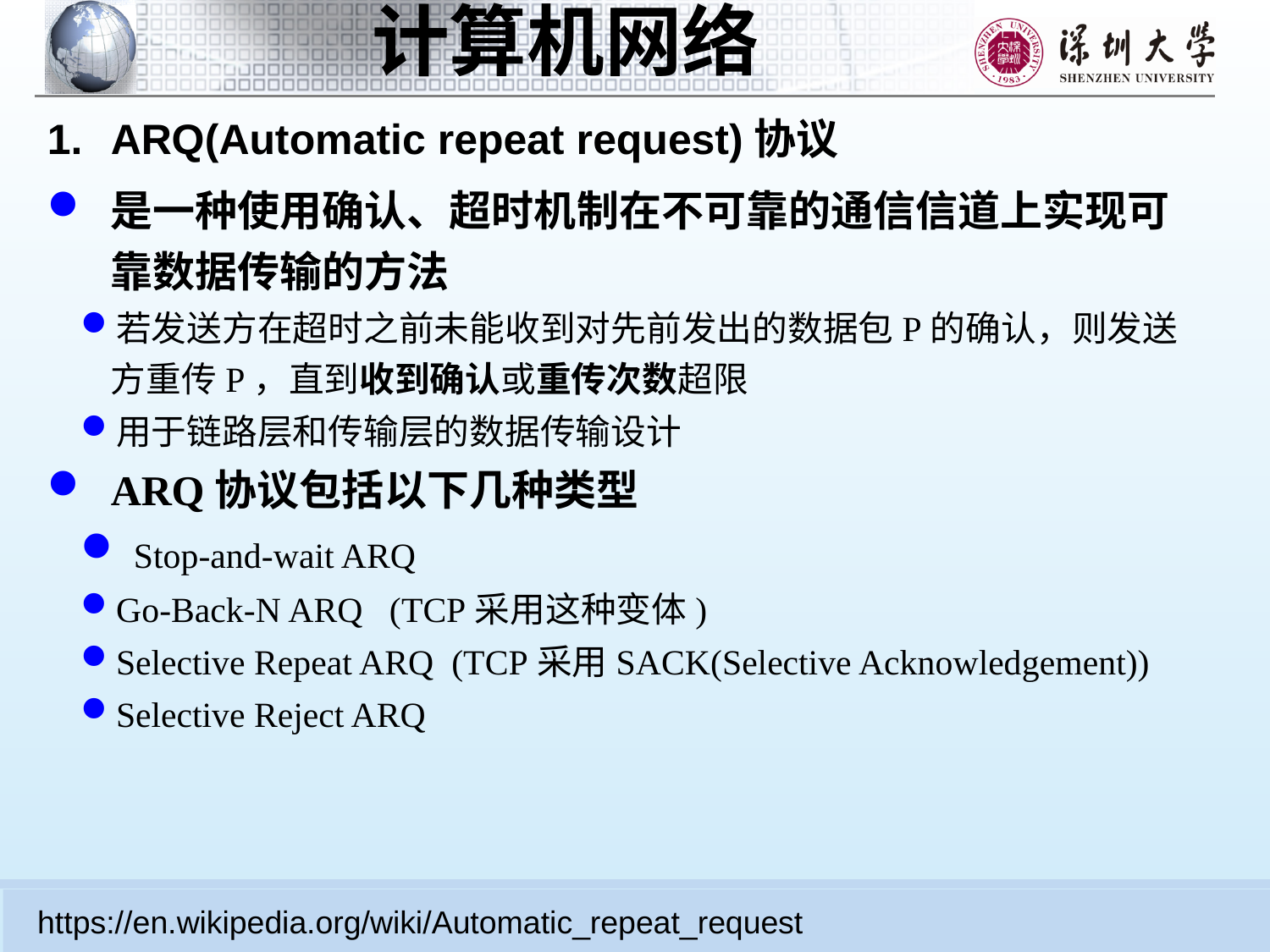

ARQ(Automatic repeat request)协议
是一种使用确认、超时机制在不可靠的通信信道上实现可靠数据传输的方法
若发送方在超时之前未能收到对先前发出的数据包P的确认，则发送方重传P，直到收到确认或重传次数超限
用于链路层和传输层的数据传输设计
ARQ协议包括以下几种类型
 Stop-and-wait ARQ
Go-Back-N ARQ   (TCP采用这种变体)
Selective Repeat ARQ  (TCP采用SACK(Selective Acknowledgement))
Selective Reject ARQ
https://en.wikipedia.org/wiki/Automatic_repeat_request